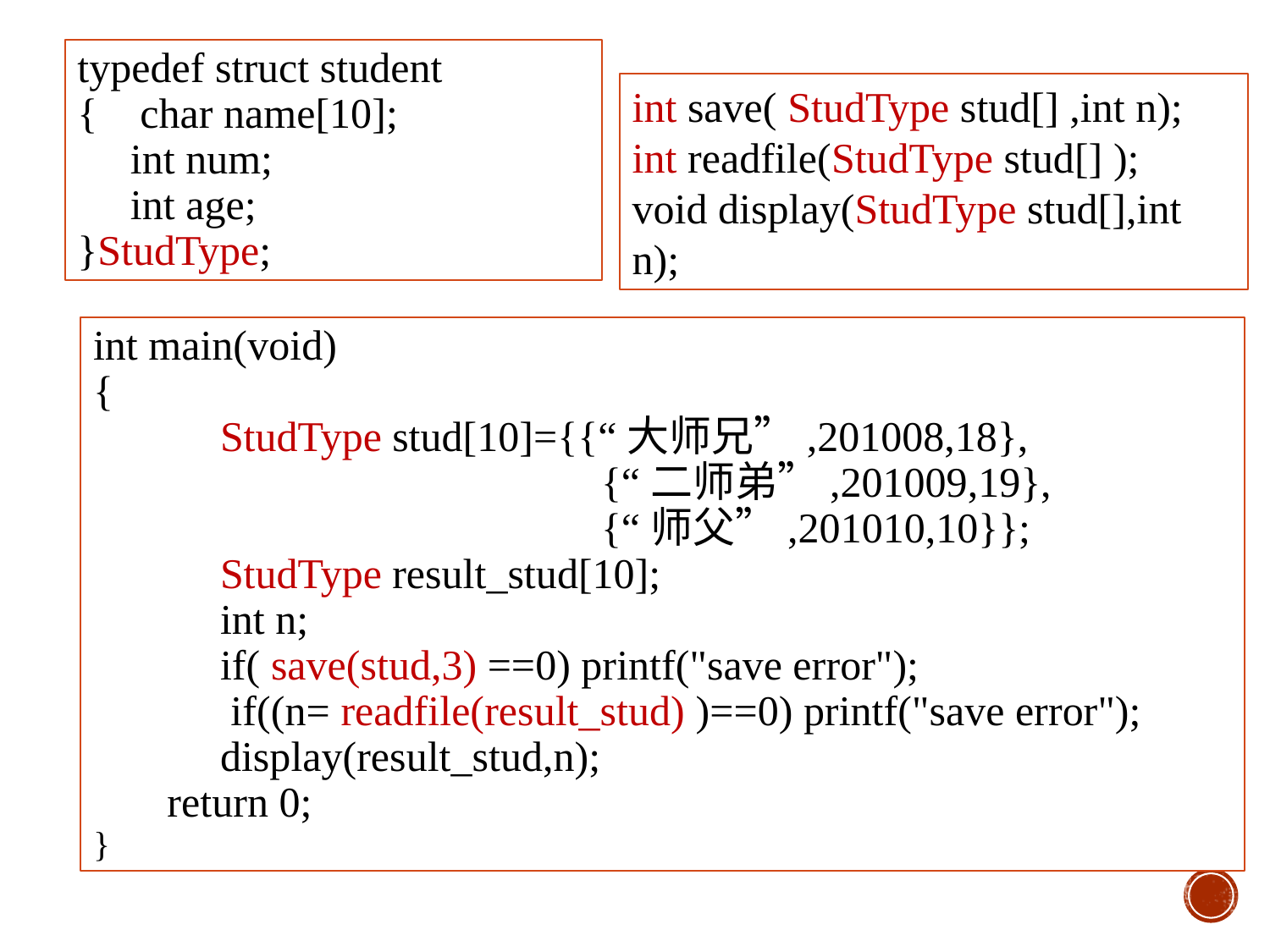

typedef struct student
{    char name[10];
     int num;
     int age;
}StudType;
int save( StudType stud[] ,int n);
int readfile(StudType stud[] );
void display(StudType stud[],int n);
int main(void)
{
	StudType stud[10]={{“大师兄”,201008,18},
				{“二师弟”,201009,19},
				{“师父”,201010,10}};
	StudType result_stud[10];
    	int n;
    	if( save(stud,3) ==0) printf("save error");
  	 if((n= readfile(result_stud) )==0) printf("save error");
	display(result_stud,n);
       return 0;
}